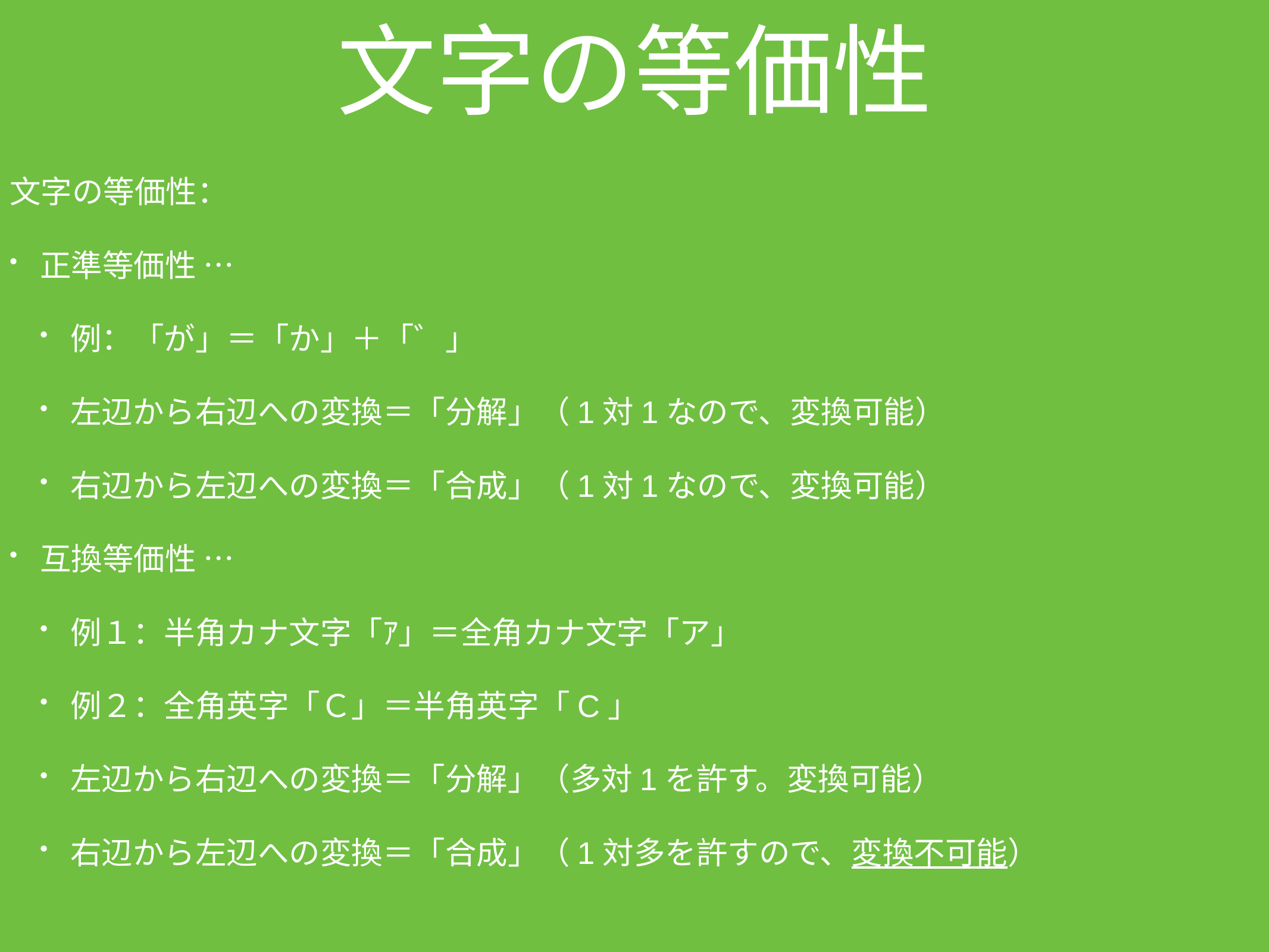

# 文字の等価性
文字の等価性：
正準等価性 …
例：「が」＝「か」＋「゛」
左辺から右辺への変換＝「分解」（1対1なので、変換可能）
右辺から左辺への変換＝「合成」（1対1なので、変換可能）
互換等価性 …
例１：半角カナ文字「ｱ」＝全角カナ文字「ア」
例２：全角英字「Ｃ」＝半角英字「C」
左辺から右辺への変換＝「分解」（多対1を許す。変換可能）
右辺から左辺への変換＝「合成」（1対多を許すので、変換不可能）